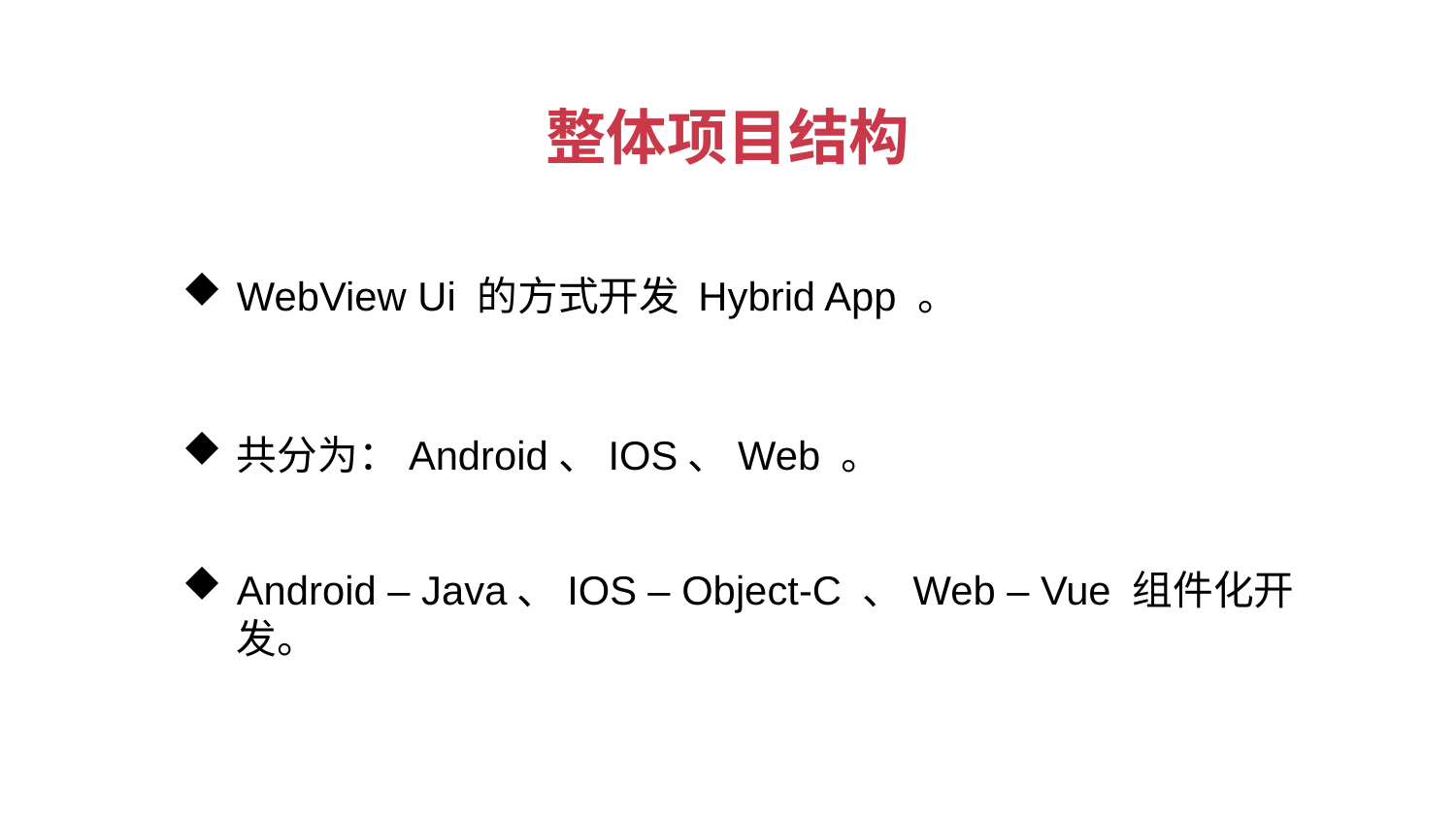

整体项目结构
WebView Ui 的方式开发 Hybrid App 。
共分为：Android、IOS、Web 。
Android – Java、IOS – Object-C 、Web – Vue 组件化开发。